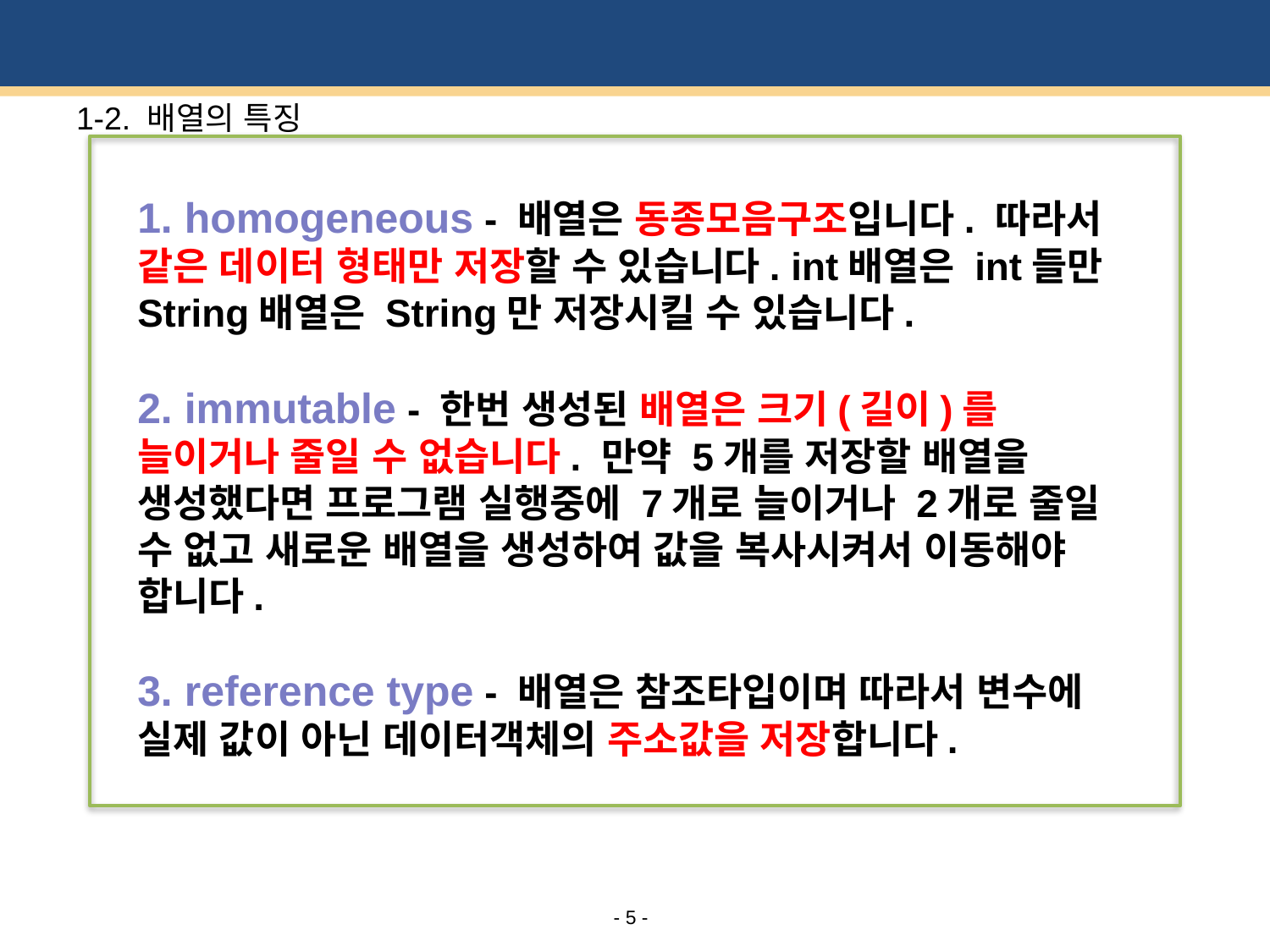

# 1-2. 배열의 특징

1. homogeneous - 배열은 동종모음구조입니다. 따라서 같은 데이터 형태만 저장할 수 있습니다. int배열은 int들만 String배열은 String만 저장시킬 수 있습니다.

2. immutable - 한번 생성된 배열은 크기(길이)를 늘이거나 줄일 수 없습니다. 만약 5개를 저장할 배열을 생성했다면 프로그램 실행중에 7개로 늘이거나 2개로 줄일 수 없고 새로운 배열을 생성하여 값을 복사시켜서 이동해야 합니다.

3. reference type - 배열은 참조타입이며 따라서 변수에 실제 값이 아닌 데이터객체의 주소값을 저장합니다.